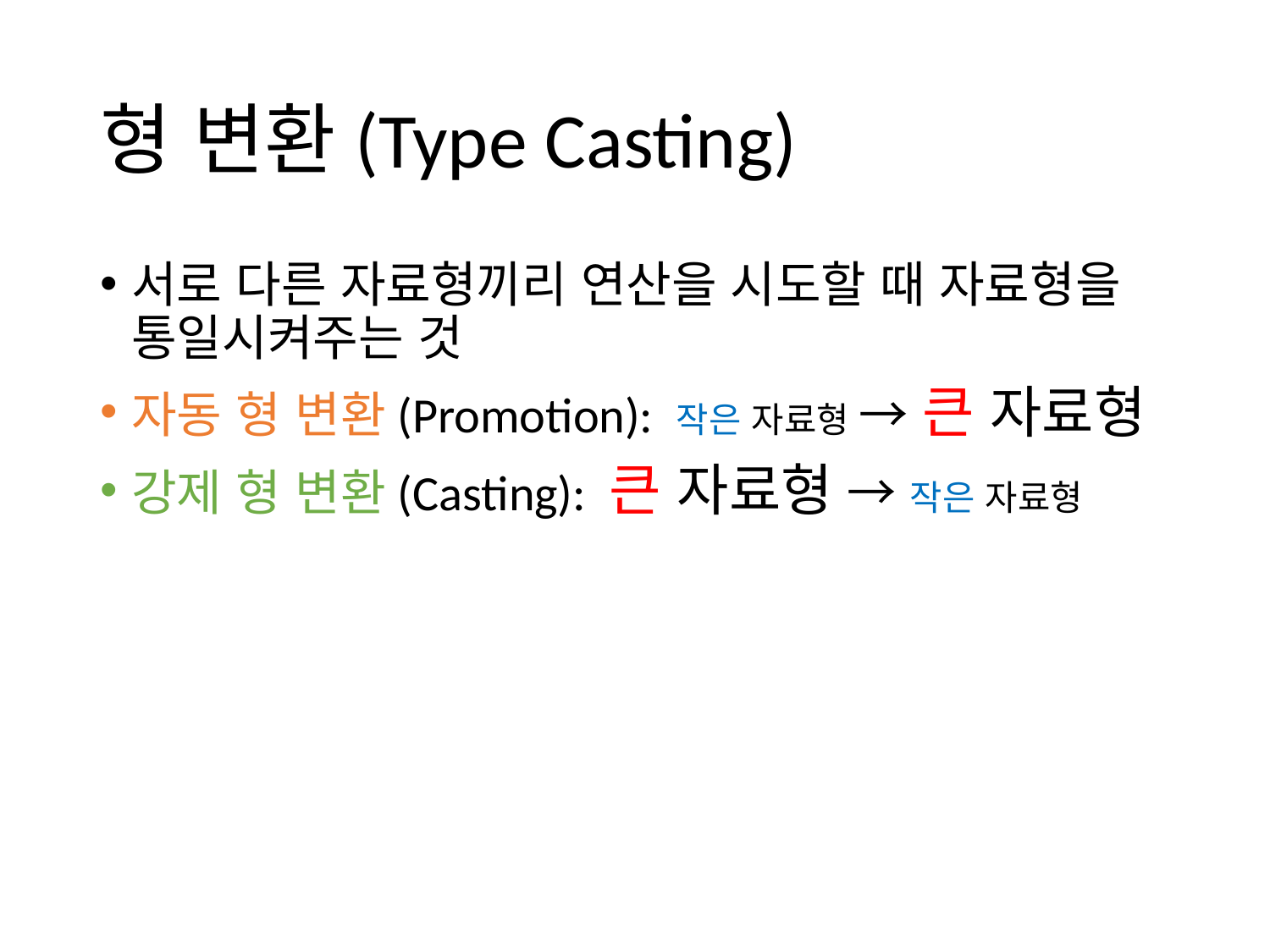

# 형 변환(Type Casting)
서로 다른 자료형끼리 연산을 시도할 때 자료형을 통일시켜주는 것
자동 형 변환(Promotion): 작은 자료형 → 큰 자료형
강제 형 변환(Casting): 큰 자료형 → 작은 자료형